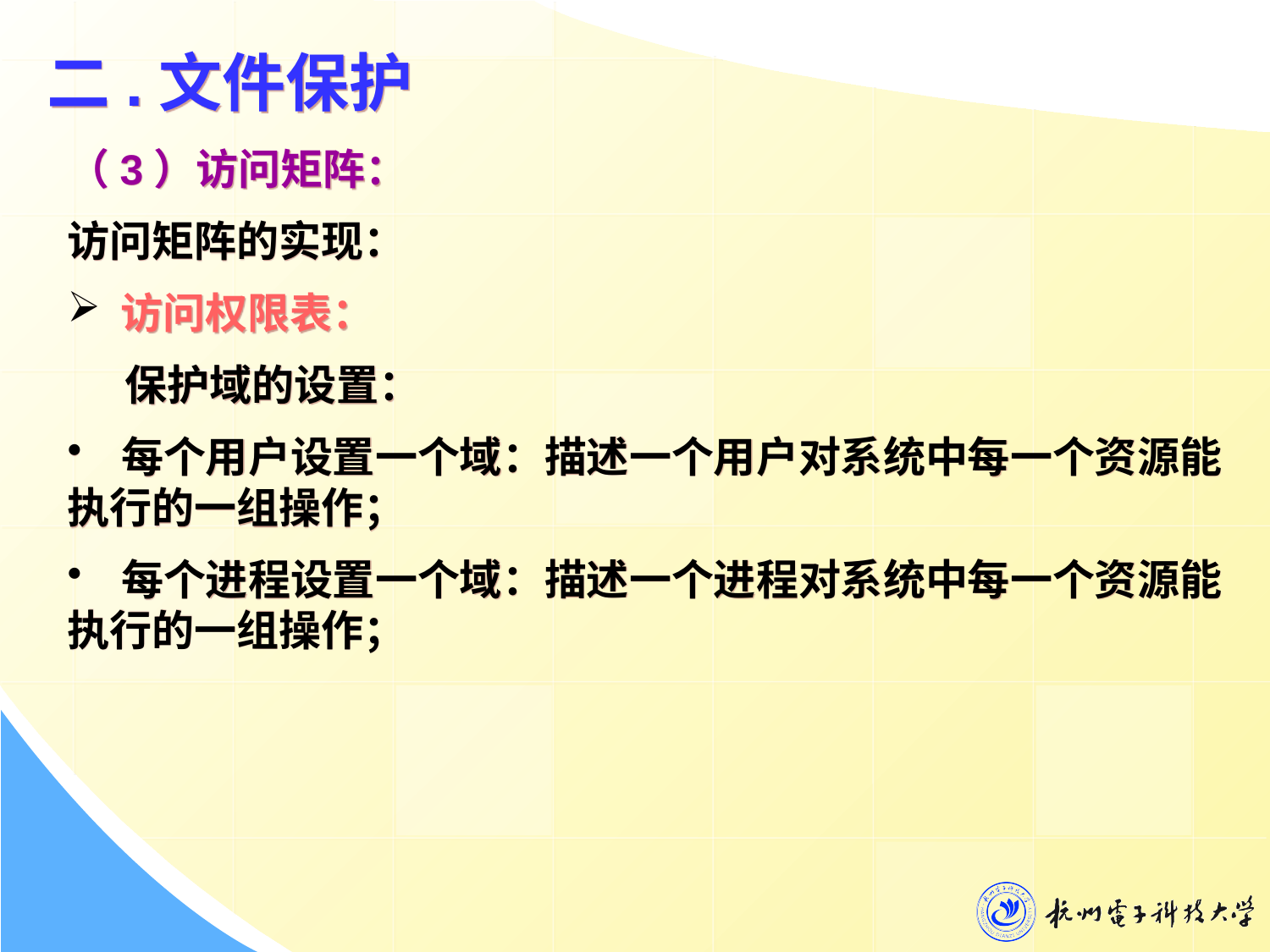

二.文件保护
（3）访问矩阵：
访问矩阵的实现：
 访问权限表：
     保护域的设置：
   每个用户设置一个域：描述一个用户对系统中每一个资源能执行的一组操作；
   每个进程设置一个域：描述一个进程对系统中每一个资源能执行的一组操作；